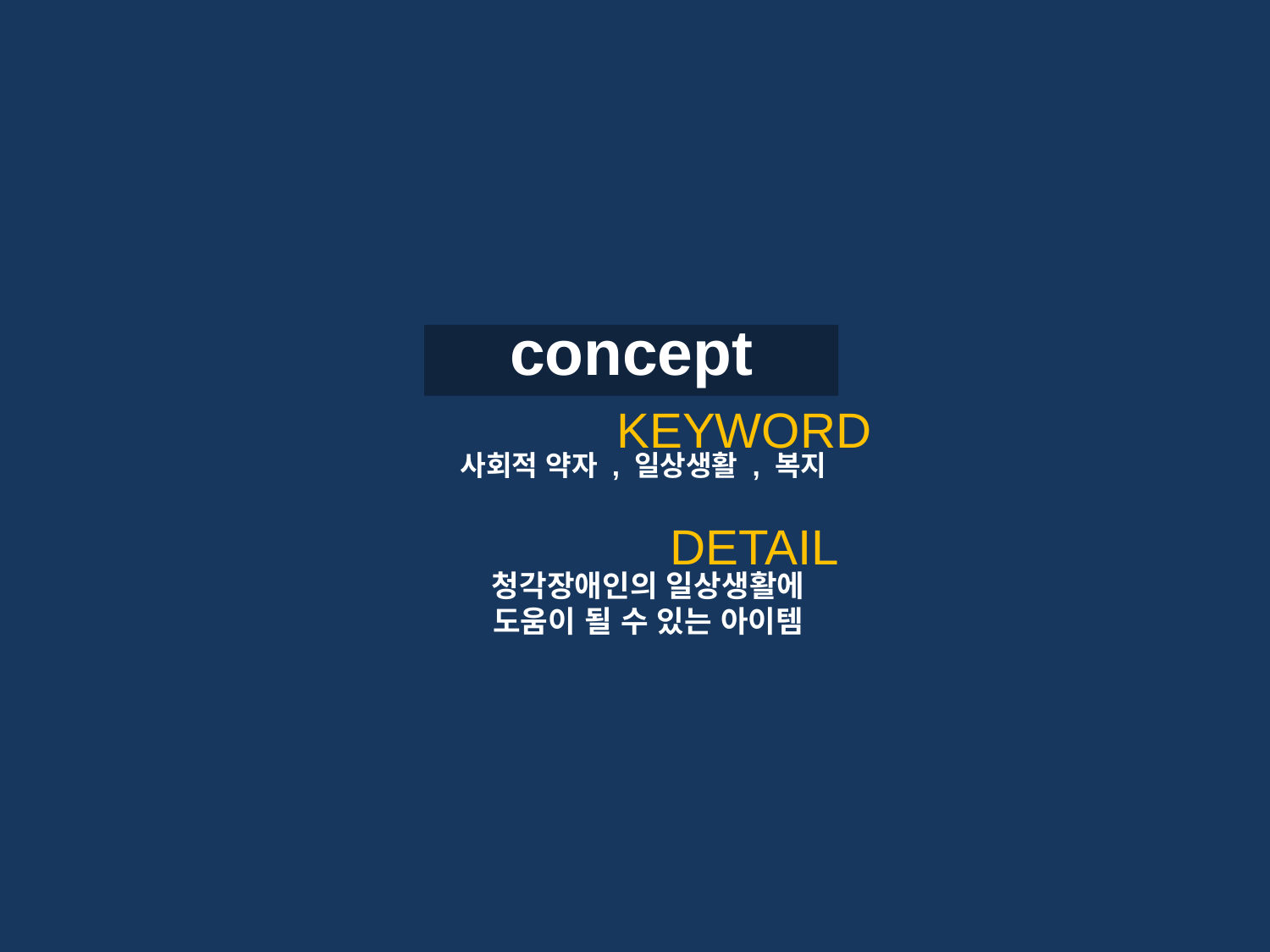

concept

KEYWORD
사회적 약자 , 일상생활 , 복지
DETAIL
청각장애인의 일상생활에
도움이 될 수 있는 아이템